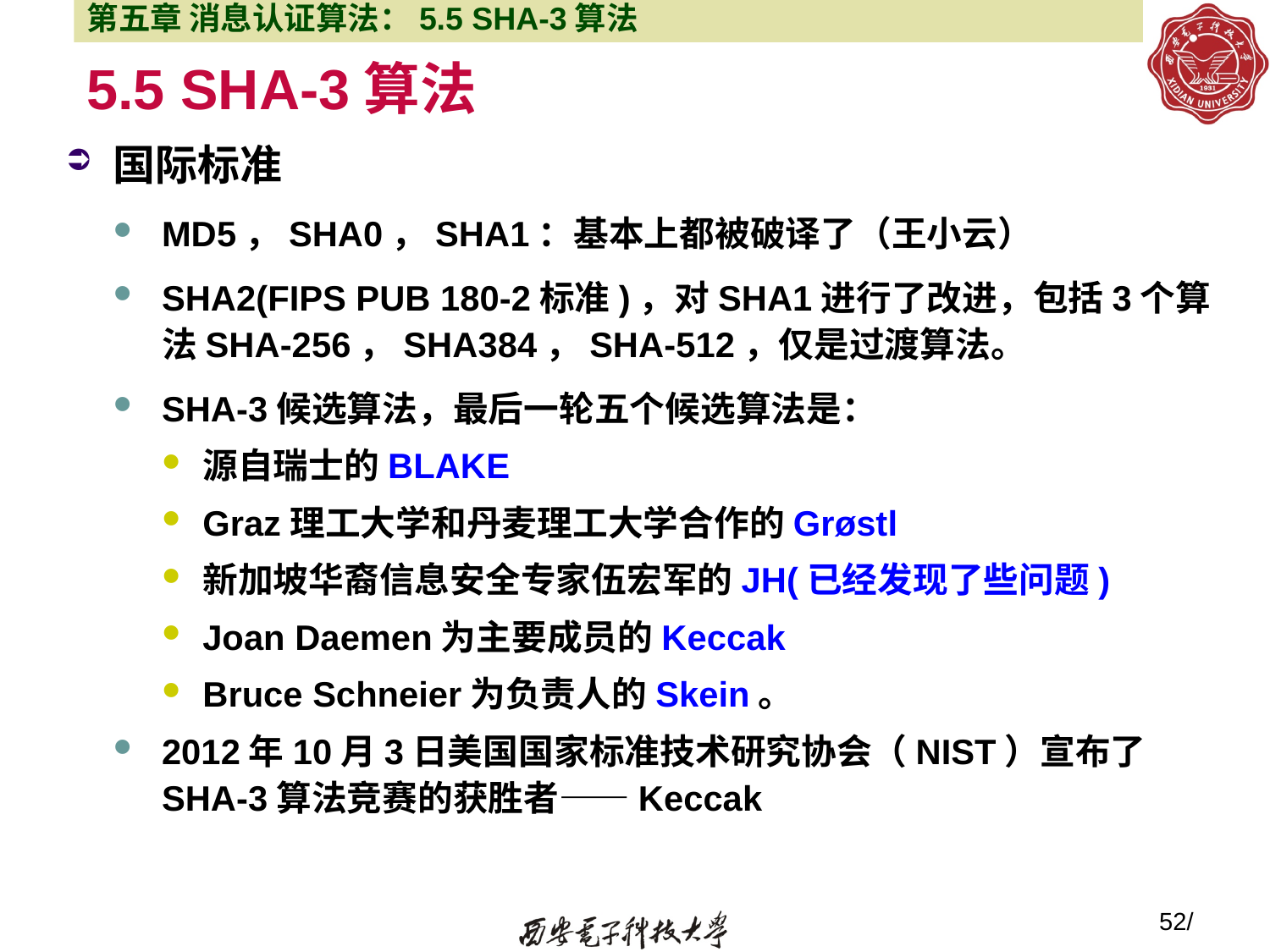

第五章 消息认证算法：5.5 SHA-3算法
# 5.5 SHA-3算法
国际标准
MD5，SHA0，SHA1：基本上都被破译了（王小云）
SHA2(FIPS PUB 180-2标准)，对SHA1进行了改进，包括3个算法SHA-256，SHA384，SHA-512，仅是过渡算法。
SHA-3候选算法，最后一轮五个候选算法是：
源自瑞士的BLAKE
Graz理工大学和丹麦理工大学合作的Grøstl
新加坡华裔信息安全专家伍宏军的JH(已经发现了些问题)
Joan Daemen为主要成员的Keccak
Bruce Schneier为负责人的Skein。
2012年10月3日美国国家标准技术研究协会（NIST）宣布了SHA-3算法竞赛的获胜者——Keccak
52/